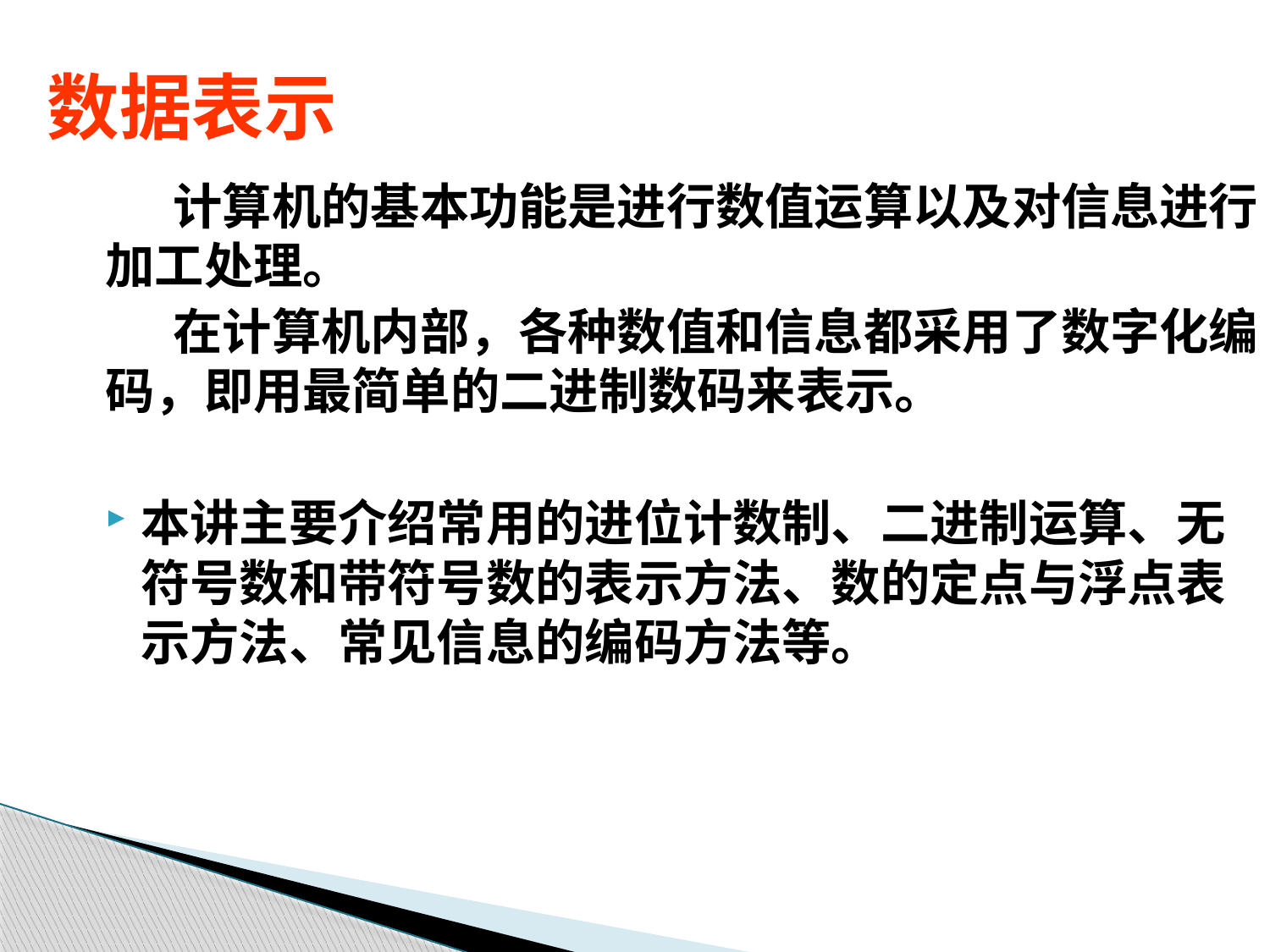

# 数据表示
     计算机的基本功能是进行数值运算以及对信息进行加工处理。
     在计算机内部，各种数值和信息都采用了数字化编码，即用最简单的二进制数码来表示。

本讲主要介绍常用的进位计数制、二进制运算、无符号数和带符号数的表示方法、数的定点与浮点表示方法、常见信息的编码方法等。